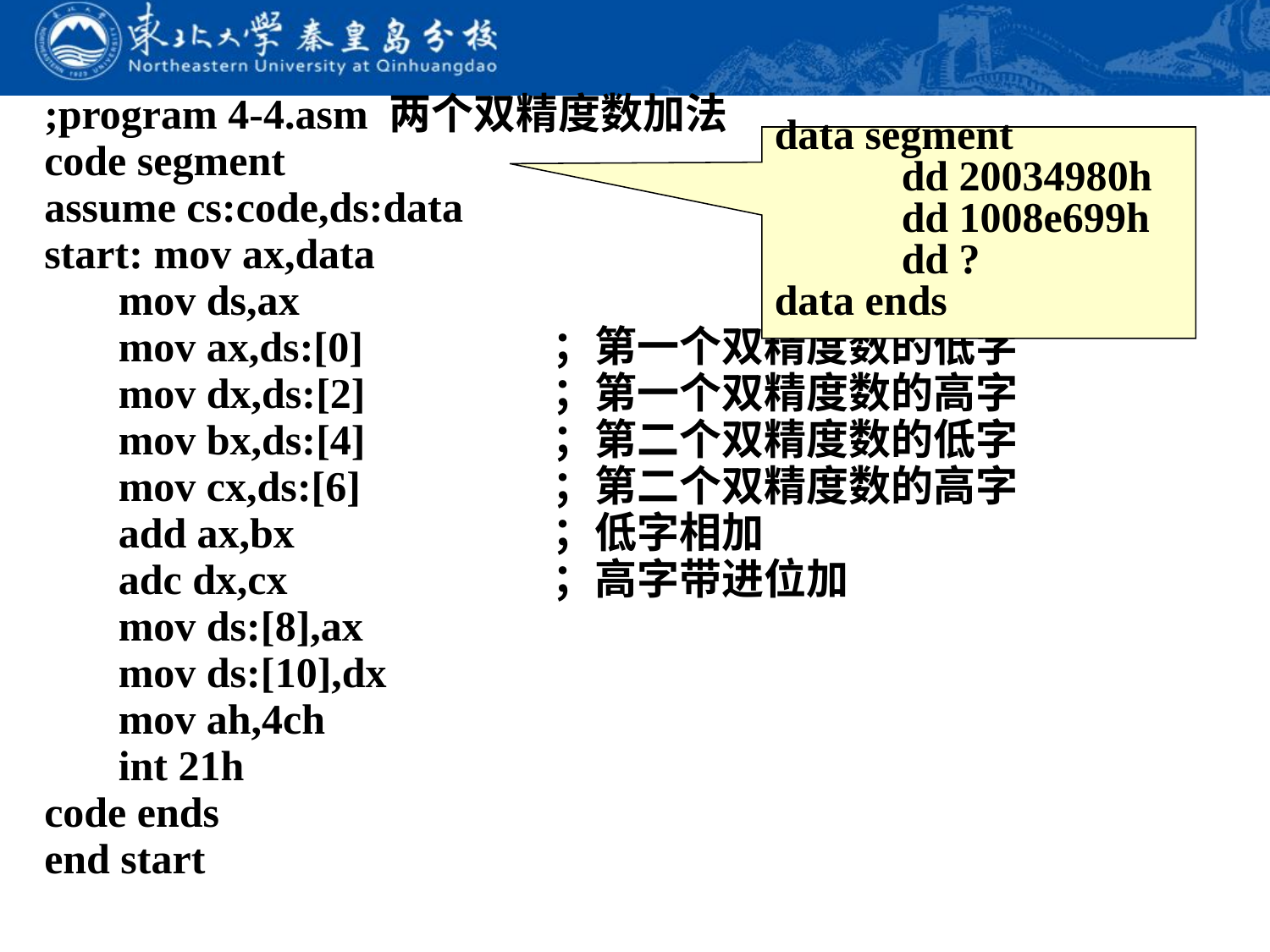

;program 4-4.asm 两个双精度数加法
code segment
assume cs:code,ds:data
start: mov ax,data
       mov ds,ax
       mov ax,ds:[0]		；第一个双精度数的低字
       mov dx,ds:[2]		；第一个双精度数的高字
       mov bx,ds:[4]		；第二个双精度数的低字
       mov cx,ds:[6]		；第二个双精度数的高字
       add ax,bx			；低字相加
       adc dx,cx			；高字带进位加
       mov ds:[8],ax
       mov ds:[10],dx
       mov ah,4ch
       int 21h
code ends
end start
data segment
 	dd 20034980h
 	dd 1008e699h
 	dd ?
data ends